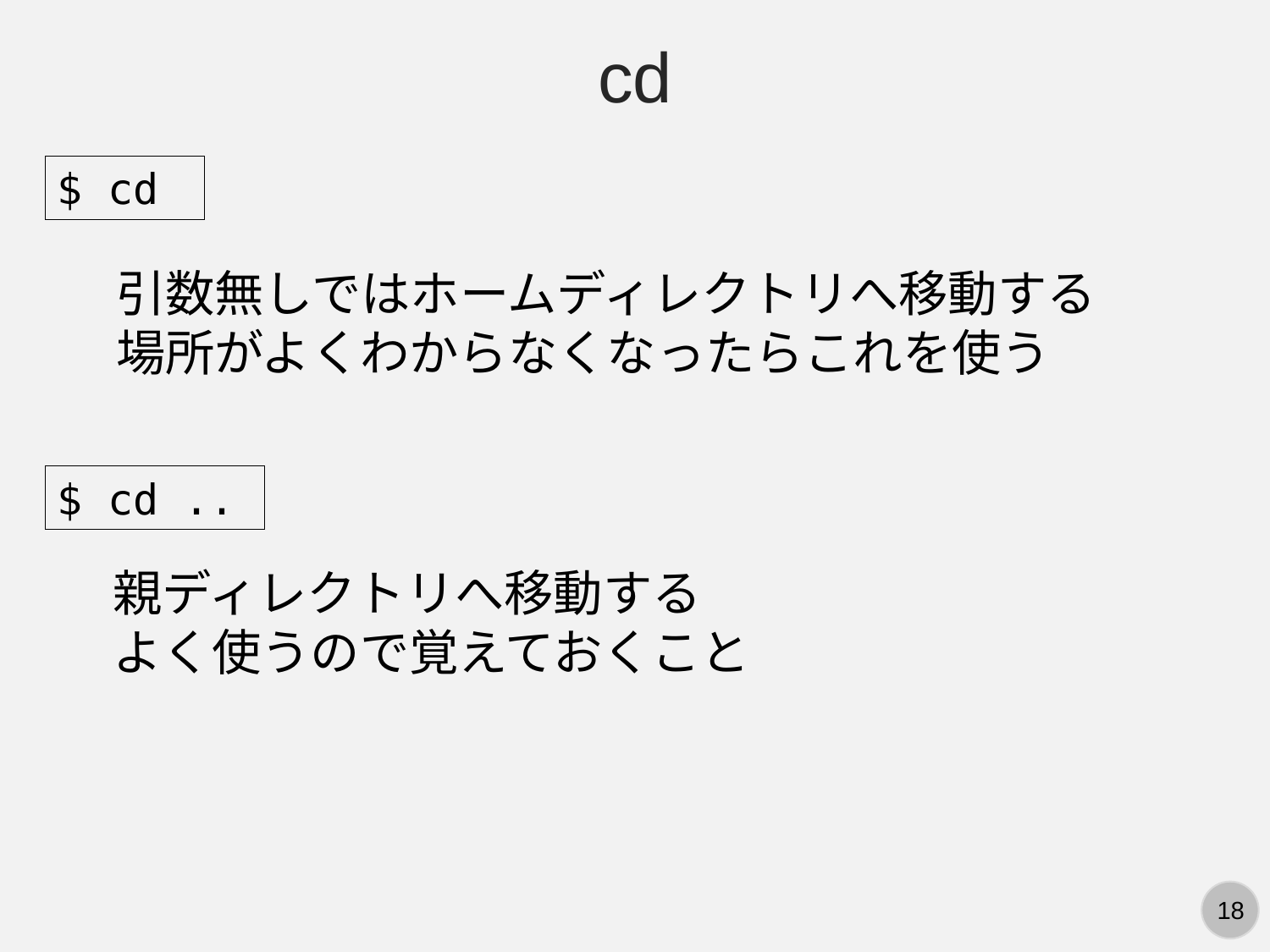

cd
$ cd
引数無しではホームディレクトリへ移動する
場所がよくわからなくなったらこれを使う
$ cd ..
親ディレクトリへ移動する
よく使うので覚えておくこと